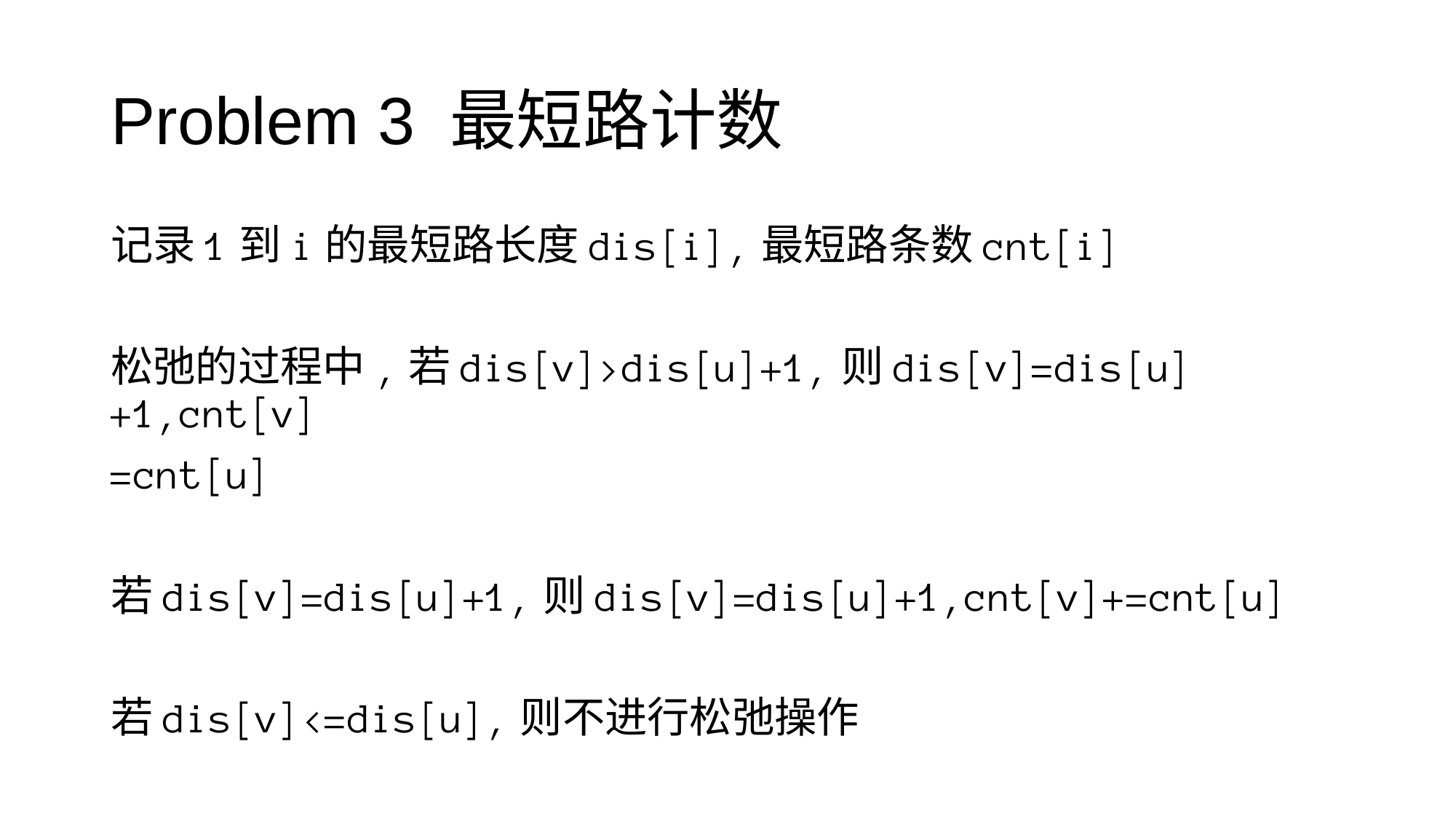

# Problem 3 最短路计数
记录1到i的最短路长度dis[i],最短路条数cnt[i]

松弛的过程中,若dis[v]>dis[u]+1,则dis[v]=dis[u]+1,cnt[v]
=cnt[u]

若dis[v]=dis[u]+1,则dis[v]=dis[u]+1,cnt[v]+=cnt[u]

若dis[v]<=dis[u],则不进行松弛操作